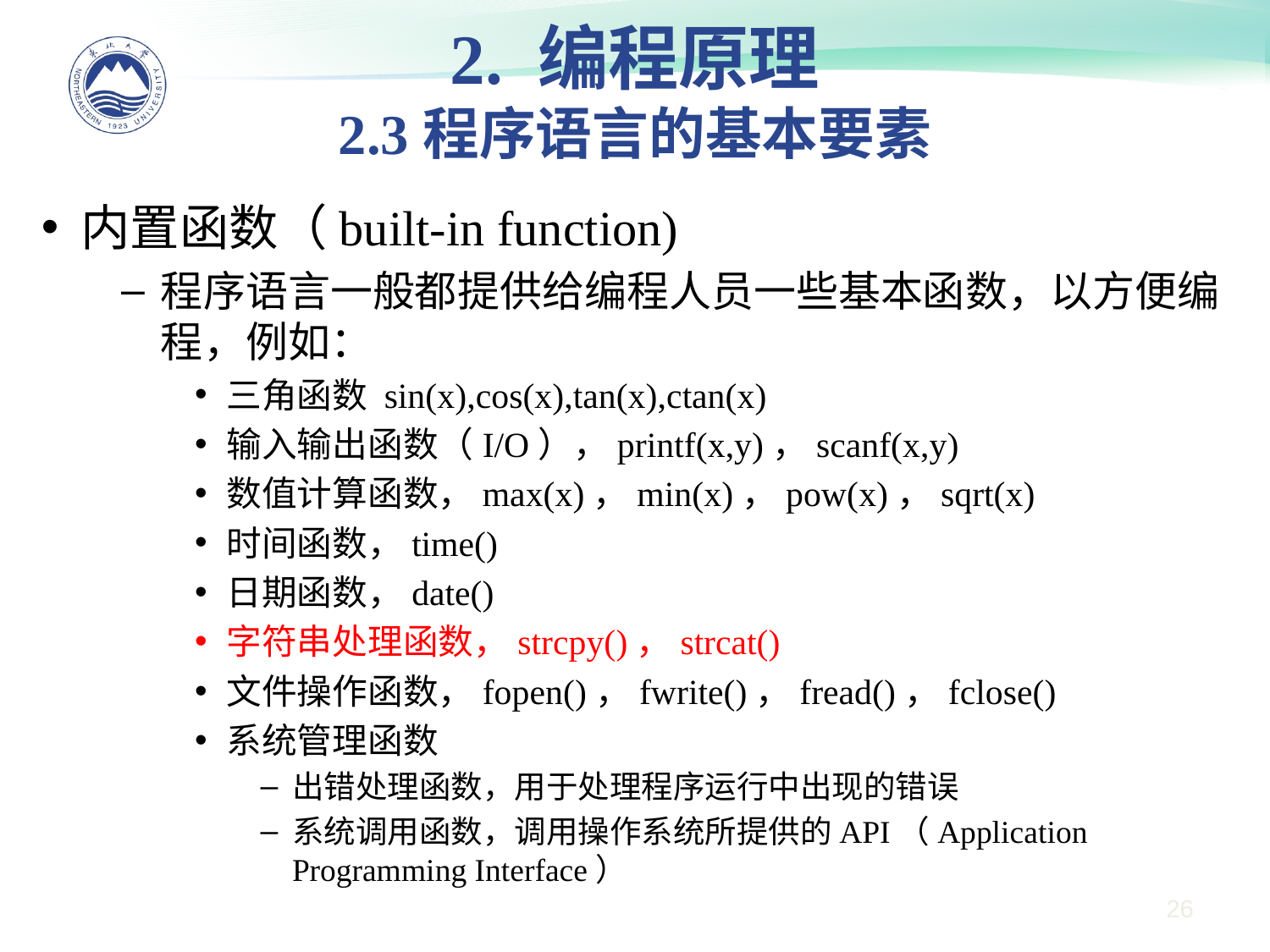

2. 编程原理
2.3程序语言的基本要素
内置函数（built-in function)
程序语言一般都提供给编程人员一些基本函数，以方便编程，例如：
三角函数 sin(x),cos(x),tan(x),ctan(x)
输入输出函数（I/O），printf(x,y)，scanf(x,y)
数值计算函数，max(x)，min(x)，pow(x)，sqrt(x)
时间函数，time()
日期函数，date()
字符串处理函数，strcpy()，strcat()
文件操作函数，fopen()，fwrite()，fread()，fclose()
系统管理函数
出错处理函数，用于处理程序运行中出现的错误
系统调用函数，调用操作系统所提供的API（Application Programming Interface）

26